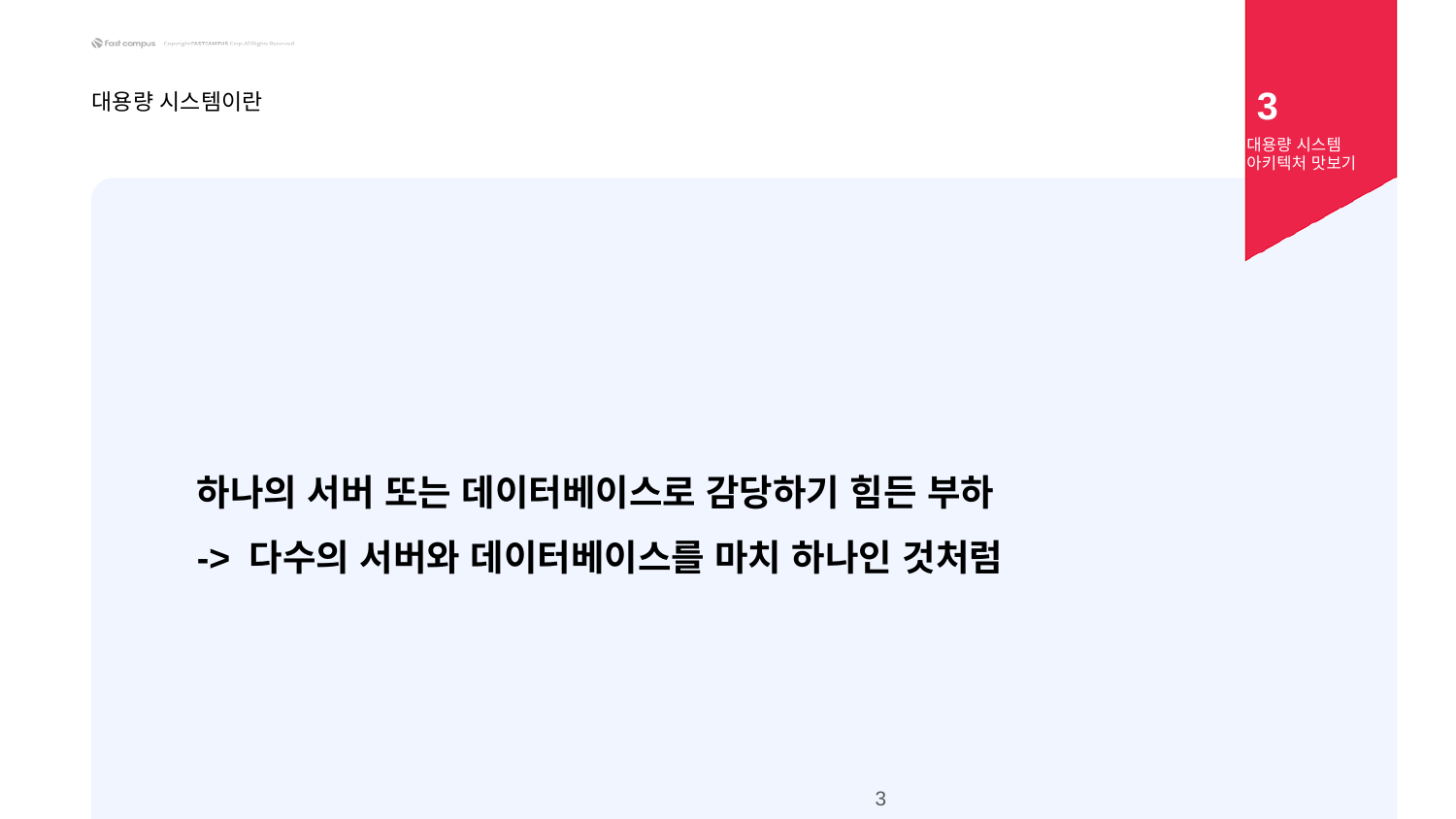

3
대용량 시스템이란
대용량 시스템 아키텍처 맛보기
하나의 서버 또는 데이터베이스로 감당하기 힘든 부하
-> 다수의 서버와 데이터베이스를 마치 하나인 것처럼
3